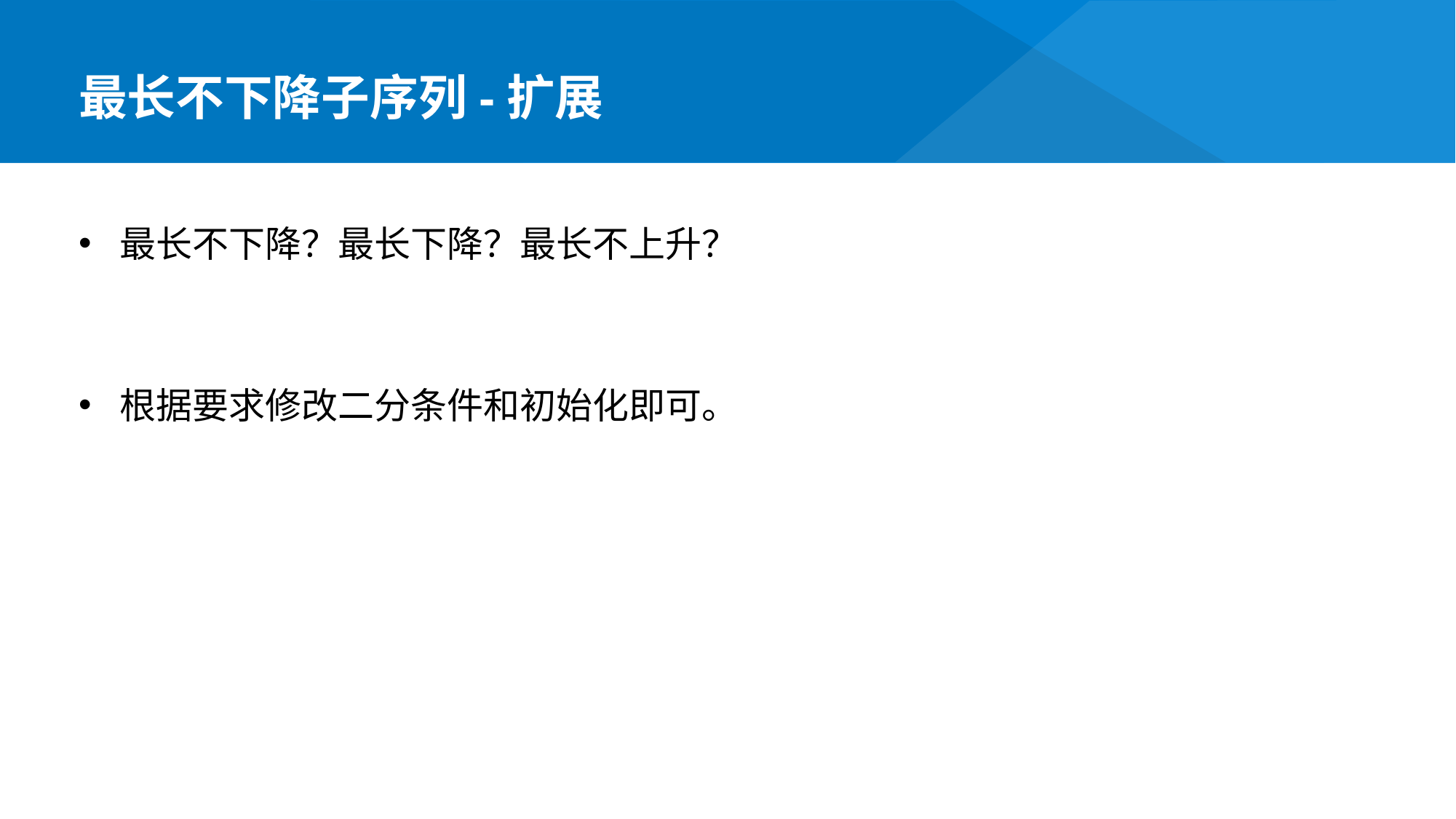

最长不下降子序列-扩展
最长不下降？最长下降？最长不上升？

根据要求修改二分条件和初始化即可。